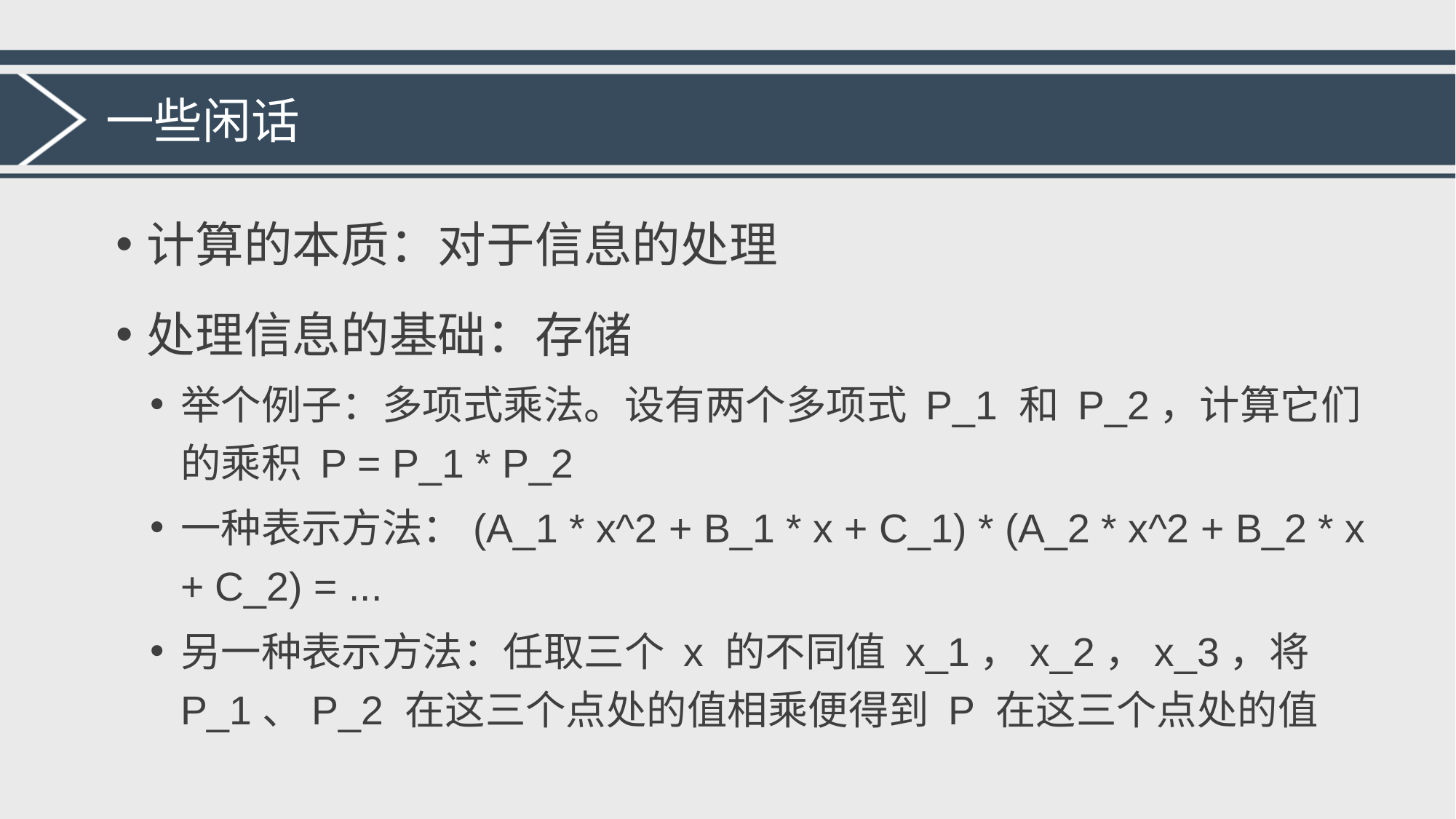

# 一些闲话
计算的本质：对于信息的处理
处理信息的基础：存储
举个例子：多项式乘法。设有两个多项式 P_1 和 P_2，计算它们的乘积 P = P_1 * P_2
一种表示方法：(A_1 * x^2 + B_1 * x + C_1) * (A_2 * x^2 + B_2 * x + C_2) = ...
另一种表示方法：任取三个 x 的不同值 x_1，x_2，x_3，将 P_1、P_2 在这三个点处的值相乘便得到 P 在这三个点处的值